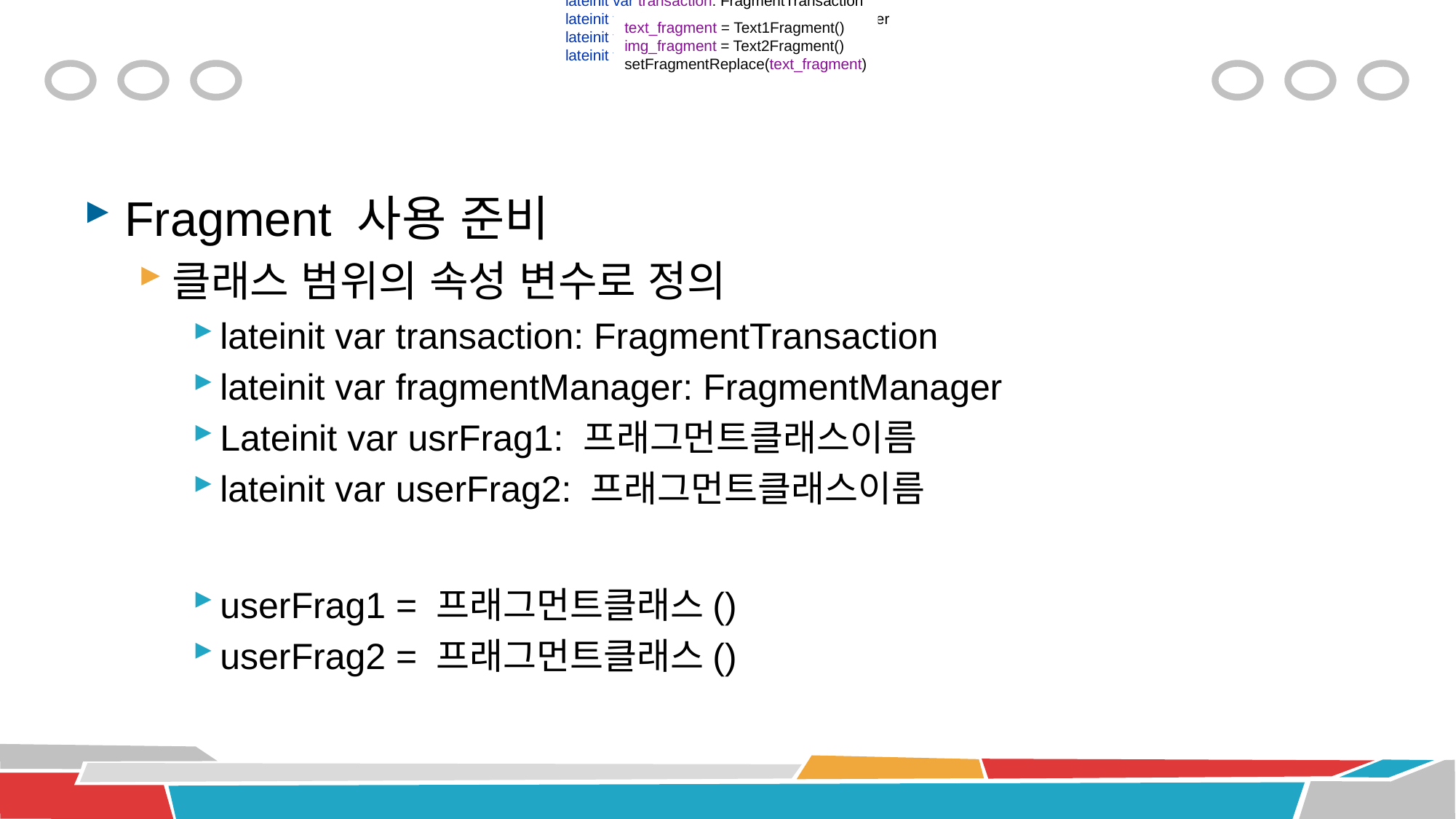

lateinit var transaction: FragmentTransaction
lateinit var fragmentManager: FragmentManager
lateinit var text_fragment: Text1Fragment
lateinit var img_fragment: Text2Fragment
#
text_fragment = Text1Fragment()
img_fragment = Text2Fragment()
setFragmentReplace(text_fragment)
Fragment 사용 준비
클래스 범위의 속성 변수로 정의
lateinit var transaction: FragmentTransaction
lateinit var fragmentManager: FragmentManager
Lateinit var usrFrag1: 프래그먼트클래스이름
lateinit var userFrag2: 프래그먼트클래스이름

userFrag1 = 프래그먼트클래스()
userFrag2 = 프래그먼트클래스()